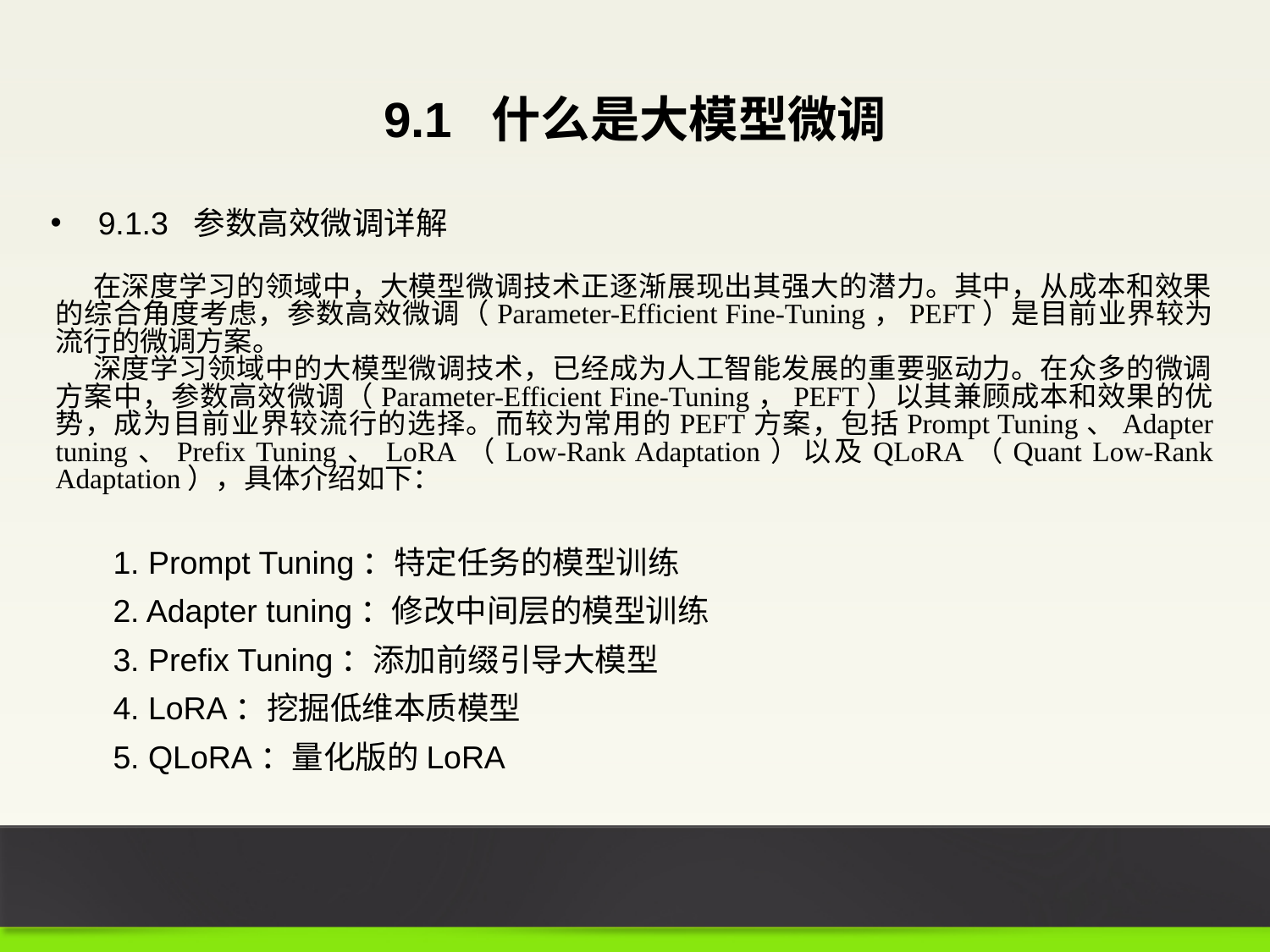

9.1  什么是大模型微调
9.1.3  参数高效微调详解
在深度学习的领域中，大模型微调技术正逐渐展现出其强大的潜力。其中，从成本和效果的综合角度考虑，参数高效微调（Parameter-Efficient Fine-Tuning，PEFT）是目前业界较为流行的微调方案。
深度学习领域中的大模型微调技术，已经成为人工智能发展的重要驱动力。在众多的微调方案中，参数高效微调（Parameter-Efficient Fine-Tuning，PEFT）以其兼顾成本和效果的优势，成为目前业界较流行的选择。而较为常用的PEFT方案，包括Prompt Tuning、Adapter tuning、Prefix Tuning、LoRA（Low-Rank Adaptation）以及QLoRA（Quant Low-Rank Adaptation），具体介绍如下：
1. Prompt Tuning：特定任务的模型训练
2. Adapter tuning：修改中间层的模型训练
3. Prefix Tuning：添加前缀引导大模型
4. LoRA：挖掘低维本质模型
5. QLoRA：量化版的LoRA